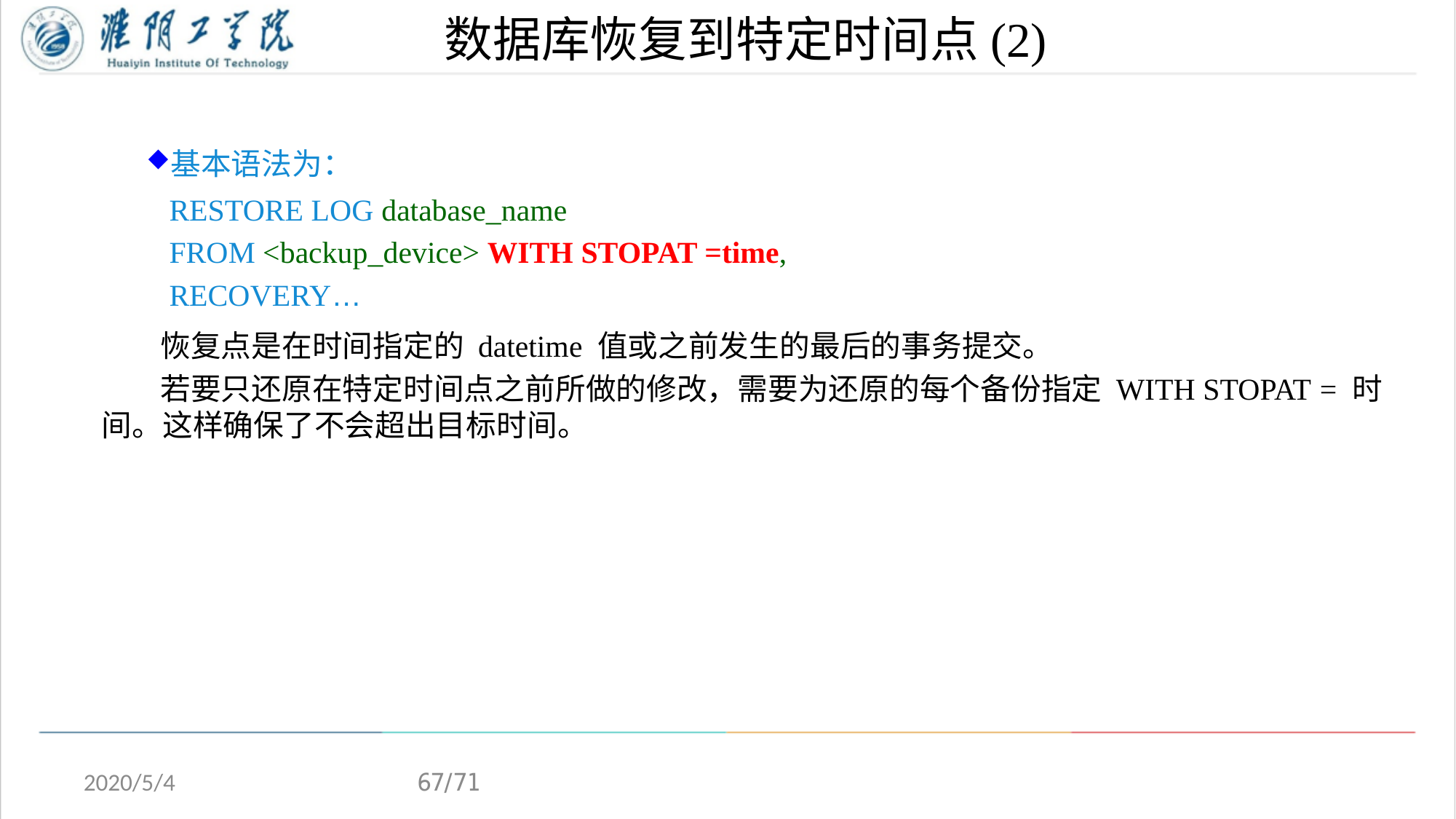

# 数据库恢复到特定时间点(2)
基本语法为：
   RESTORE LOG database_name
   FROM <backup_device> WITH STOPAT =time,
   RECOVERY…
 恢复点是在时间指定的 datetime 值或之前发生的最后的事务提交。
 若要只还原在特定时间点之前所做的修改，需要为还原的每个备份指定 WITH STOPAT = 时间。这样确保了不会超出目标时间。
67/71
2020/5/4